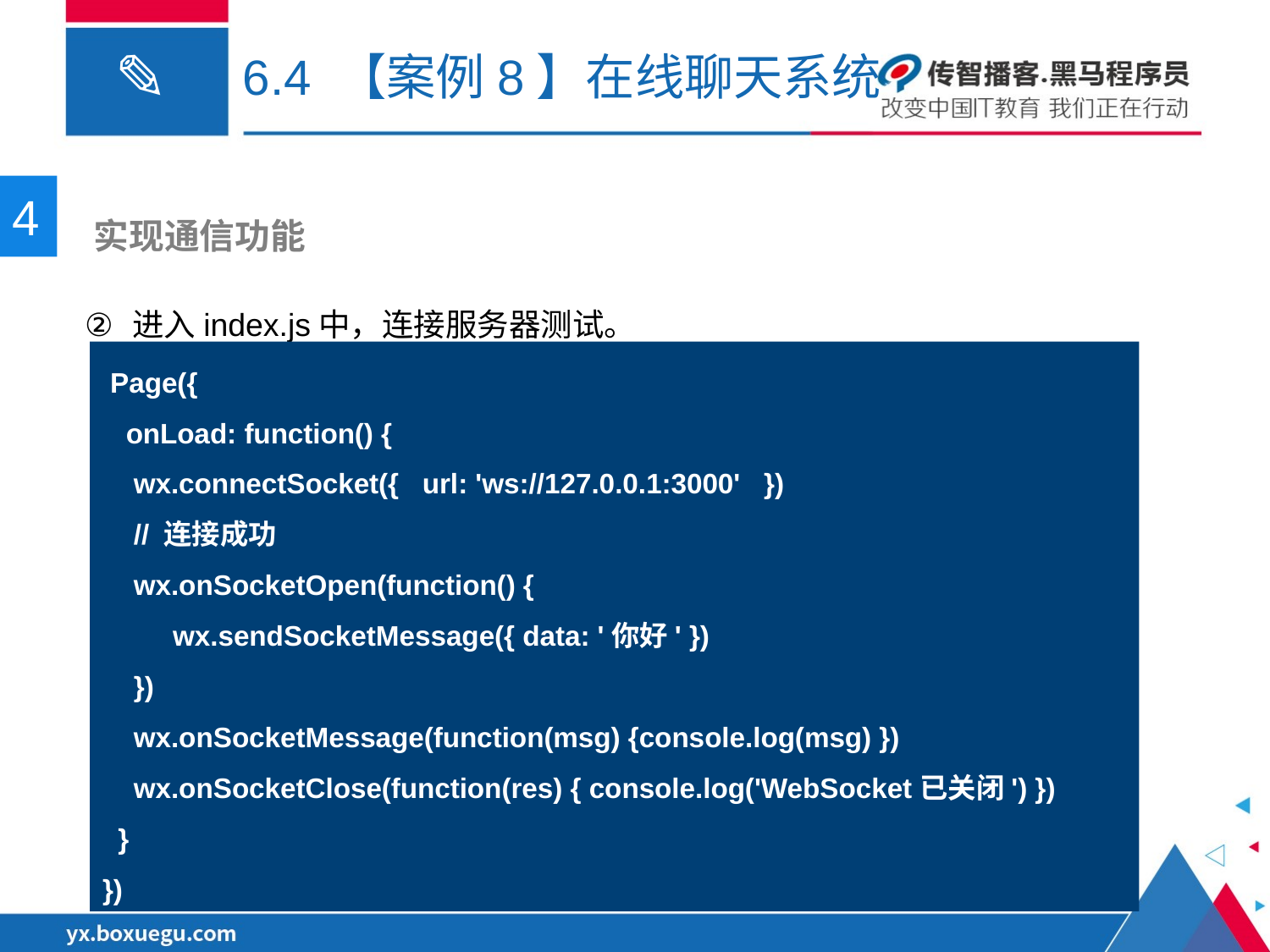

# 6.4 【案例8】在线聊天系统

4
  实现通信功能
进入index.js中，连接服务器测试。
 Page({
   onLoad: function() {
    wx.connectSocket({   url: 'ws://127.0.0.1:3000'   })
    // 连接成功
    wx.onSocketOpen(function() {
         wx.sendSocketMessage({ data: '你好' })
    })
    wx.onSocketMessage(function(msg) {console.log(msg) })
    wx.onSocketClose(function(res) { console.log('WebSocket已关闭') })
  }
})